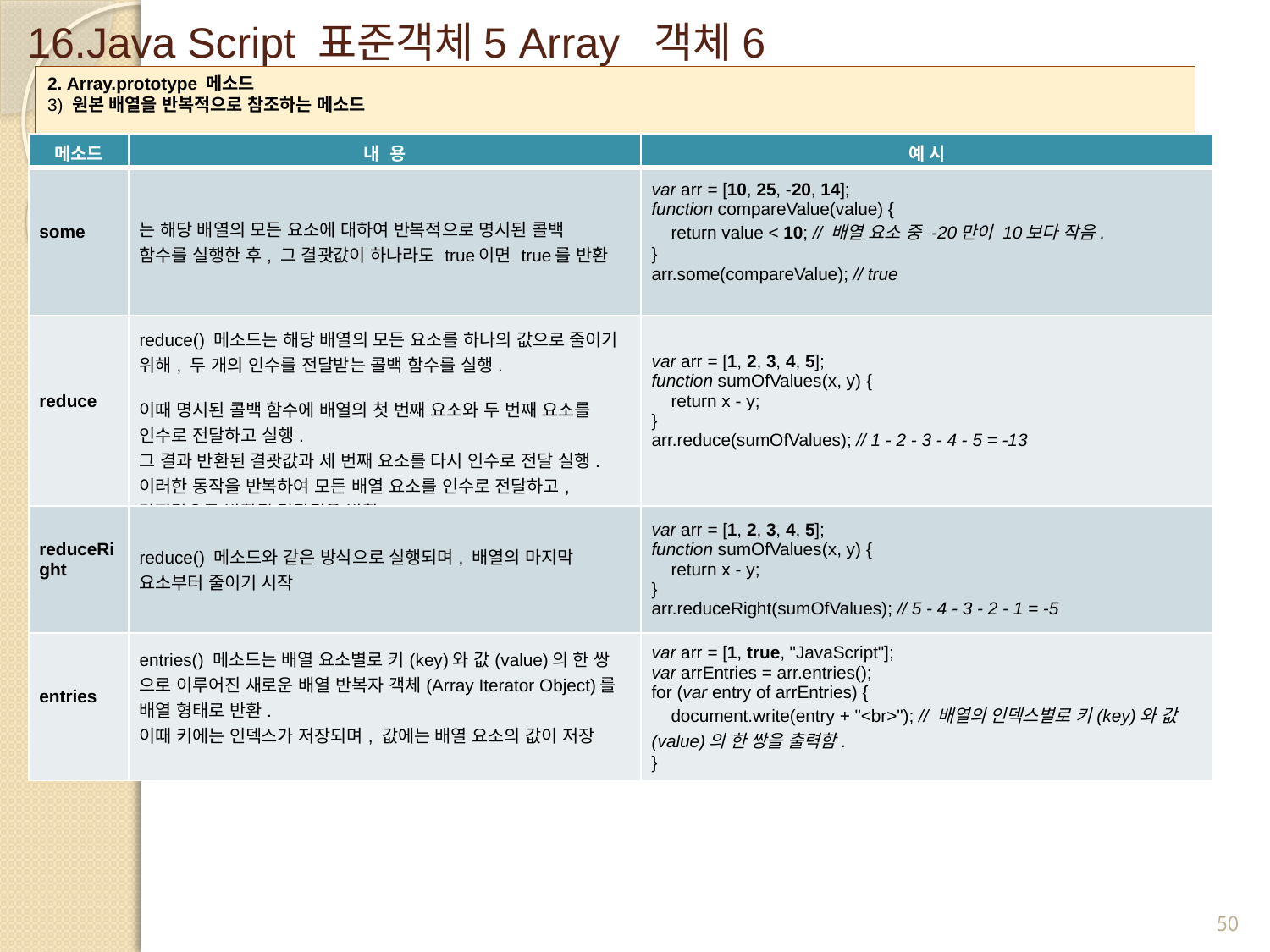

# 16.Java Script 표준객체5 Array  객체6
2. Array.prototype 메소드
3) 원본 배열을 반복적으로 참조하는 메소드

| 메소드 | 내 용 | 예 시 |
| --- | --- | --- |
| some | 는 해당 배열의 모든 요소에 대하여 반복적으로 명시된 콜백 함수를 실행한 후, 그 결괏값이 하나라도 true이면 true를 반환 | var arr = [10, 25, -20, 14]; function compareValue(value) {     return value < 10; // 배열 요소 중 -20만이 10보다 작음. } arr.some(compareValue); // true |
| reduce | reduce() 메소드는 해당 배열의 모든 요소를 하나의 값으로 줄이기 위해, 두 개의 인수를 전달받는 콜백 함수를 실행.   이때 명시된 콜백 함수에 배열의 첫 번째 요소와 두 번째 요소를 인수로 전달하고 실행. 그 결과 반환된 결괏값과 세 번째 요소를 다시 인수로 전달 실행. 이러한 동작을 반복하여 모든 배열 요소를 인수로 전달하고, 마지막으로 반환된 결괏값을 반환 | var arr = [1, 2, 3, 4, 5]; function sumOfValues(x, y) {     return x - y; } arr.reduce(sumOfValues); // 1 - 2 - 3 - 4 - 5 = -13 |
| reduceRight | reduce() 메소드와 같은 방식으로 실행되며, 배열의 마지막 요소부터 줄이기 시작 | var arr = [1, 2, 3, 4, 5]; function sumOfValues(x, y) {     return x - y; } arr.reduceRight(sumOfValues); // 5 - 4 - 3 - 2 - 1 = -5 |
| entries | entries() 메소드는 배열 요소별로 키(key)와 값(value)의 한 쌍 으로 이루어진 새로운 배열 반복자 객체(Array Iterator Object)를 배열 형태로 반환. 이때 키에는 인덱스가 저장되며, 값에는 배열 요소의 값이 저장 | var arr = [1, true, "JavaScript"]; var arrEntries = arr.entries(); for (var entry of arrEntries) {     document.write(entry + "<br>"); // 배열의 인덱스별로 키(key)와 값(value)의 한 쌍을 출력함. } |
50